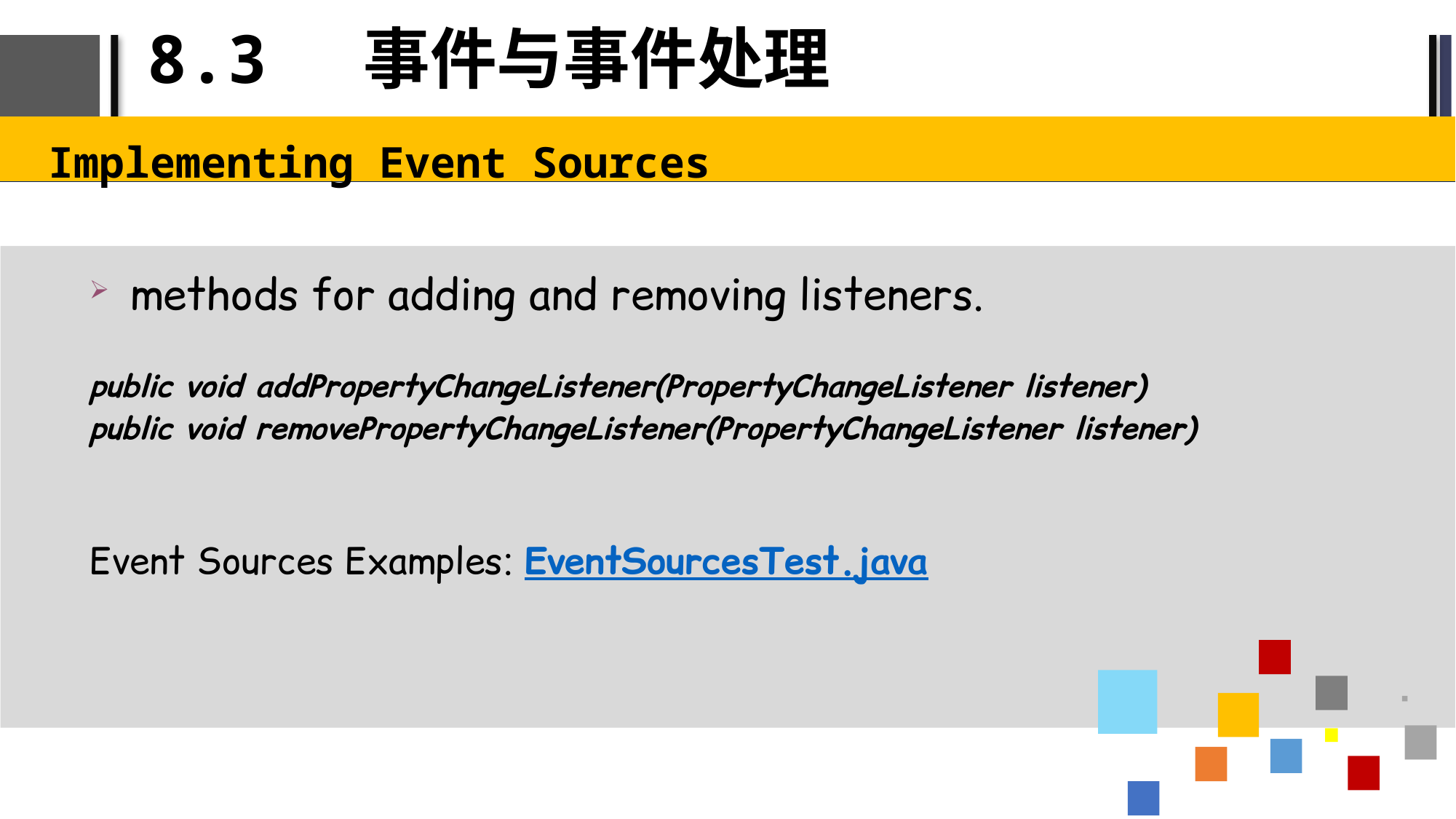

# 8.3  事件与事件处理

Implementing Event Sources

methods for adding and removing listeners.

public void addPropertyChangeListener(PropertyChangeListener listener)
public void removePropertyChangeListener(PropertyChangeListener listener)

Event Sources Examples: EventSourcesTest.java